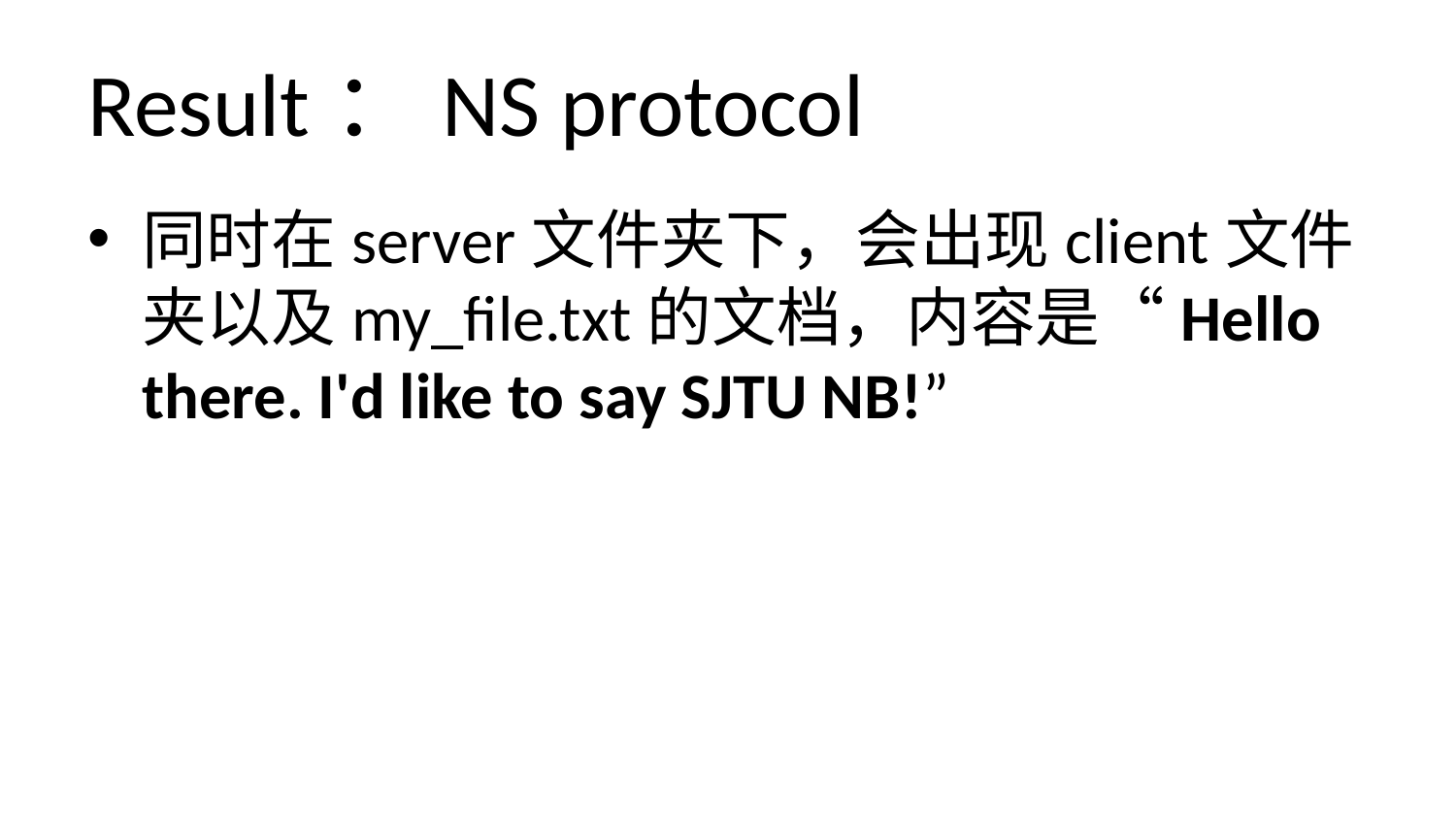

# Result：NS protocol
同时在server文件夹下，会出现client文件夹以及my_file.txt的文档，内容是“Hello there. I'd like to say SJTU NB!”